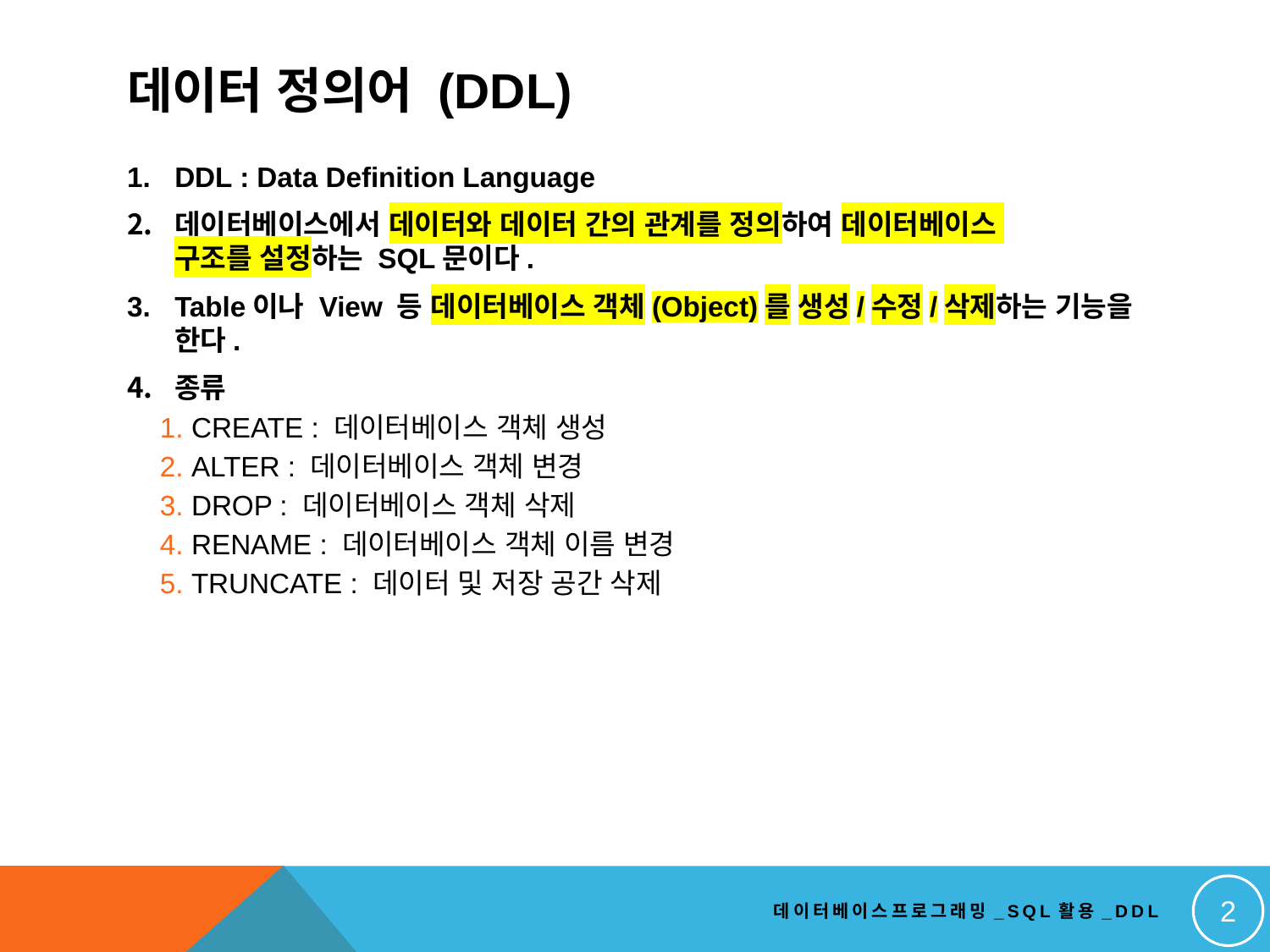

# 데이터 정의어 (ddl)
DDL : Data Definition Language
데이터베이스에서 데이터와 데이터 간의 관계를 정의하여 데이터베이스
구조를 설정하는 SQL문이다.
Table이나 View 등 데이터베이스 객체(Object)를 생성/수정/삭제하는 기능을 한다.
종류
 CREATE : 데이터베이스 객체 생성
 ALTER : 데이터베이스 객체 변경
 DROP : 데이터베이스 객체 삭제
 RENAME : 데이터베이스 객체 이름 변경
 TRUNCATE : 데이터 및 저장 공간 삭제

2
데이터베이스프로그래밍_SQL활용_DDL